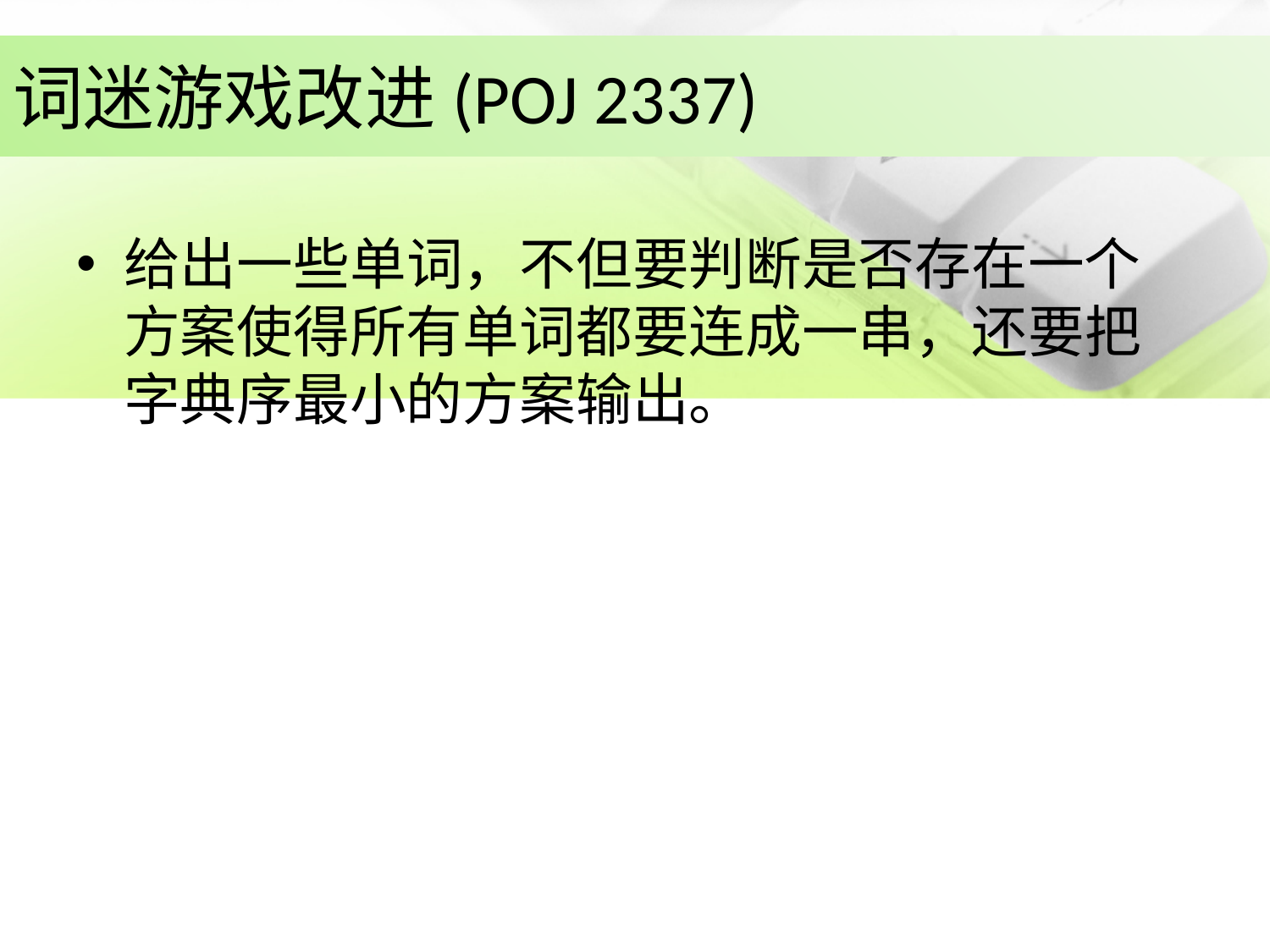

词迷游戏改进(POJ 2337)
给出一些单词，不但要判断是否存在一个方案使得所有单词都要连成一串，还要把字典序最小的方案输出。